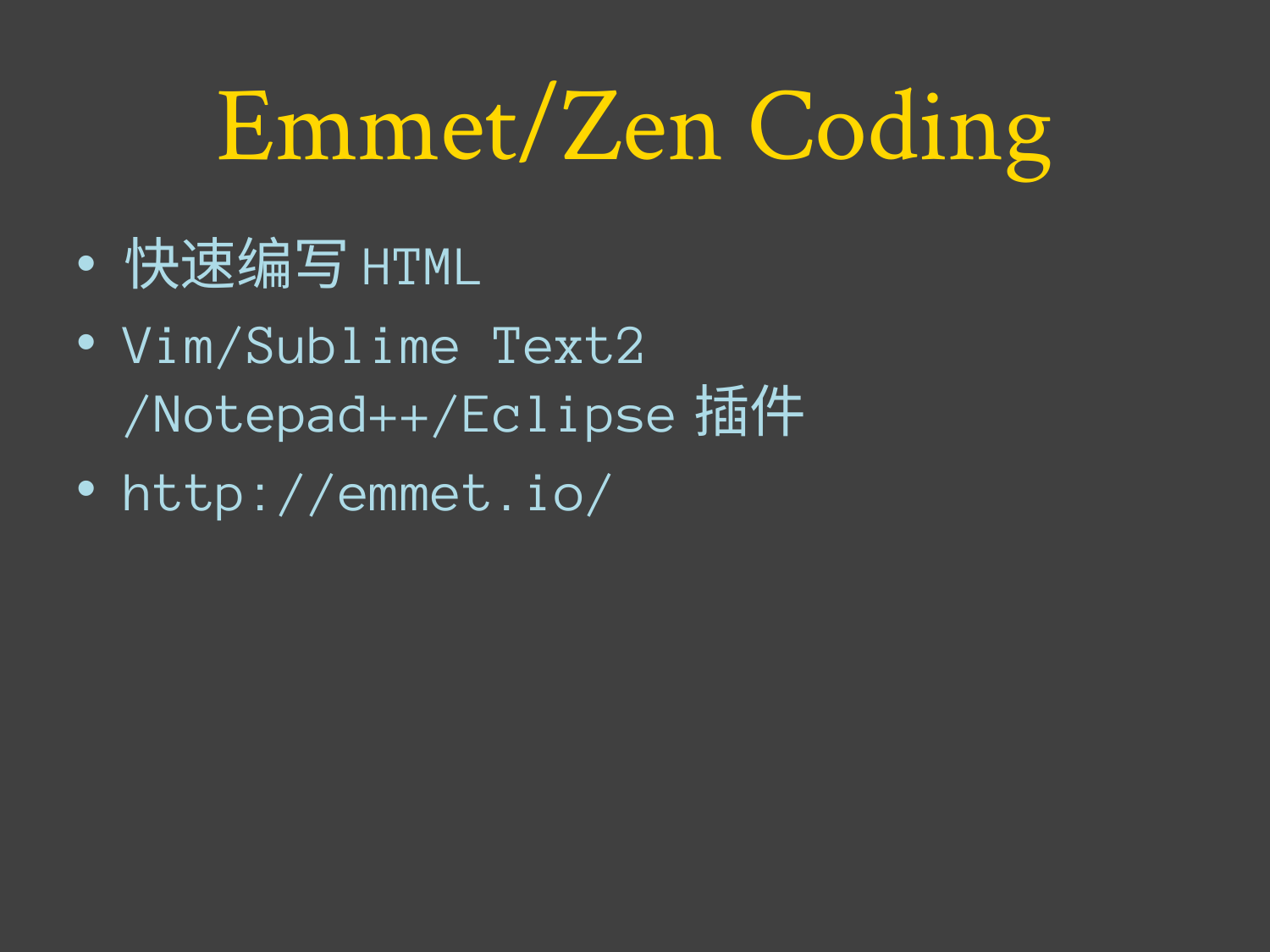

# Emmet/Zen Coding
快速编写HTML
Vim/Sublime Text2 /Notepad++/Eclipse插件
http://emmet.io/